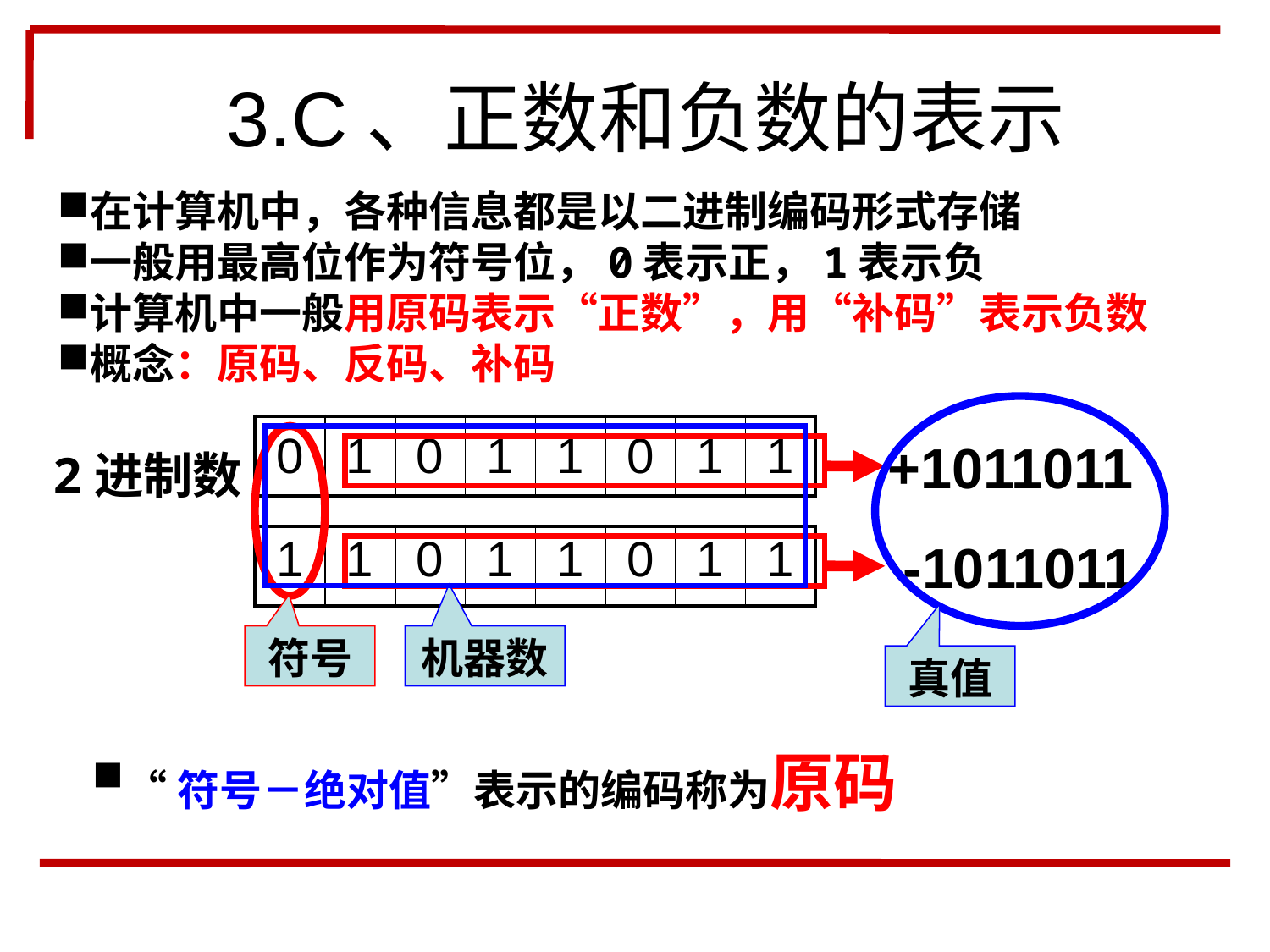

3.C、正数和负数的表示
在计算机中，各种信息都是以二进制编码形式存储
一般用最高位作为符号位，0表示正，1表示负
计算机中一般用原码表示“正数”，用“补码”表示负数
概念：原码、反码、补码

真值
| 0 | 1 | 0 | 1 | 1 | 0 | 1 | 1 |
| --- | --- | --- | --- | --- | --- | --- | --- |

符号

机器数

+1011011

2进制数
| 1 | 1 | 0 | 1 | 1 | 0 | 1 | 1 |
| --- | --- | --- | --- | --- | --- | --- | --- |
 -1011011

“符号－绝对值”表示的编码称为原码